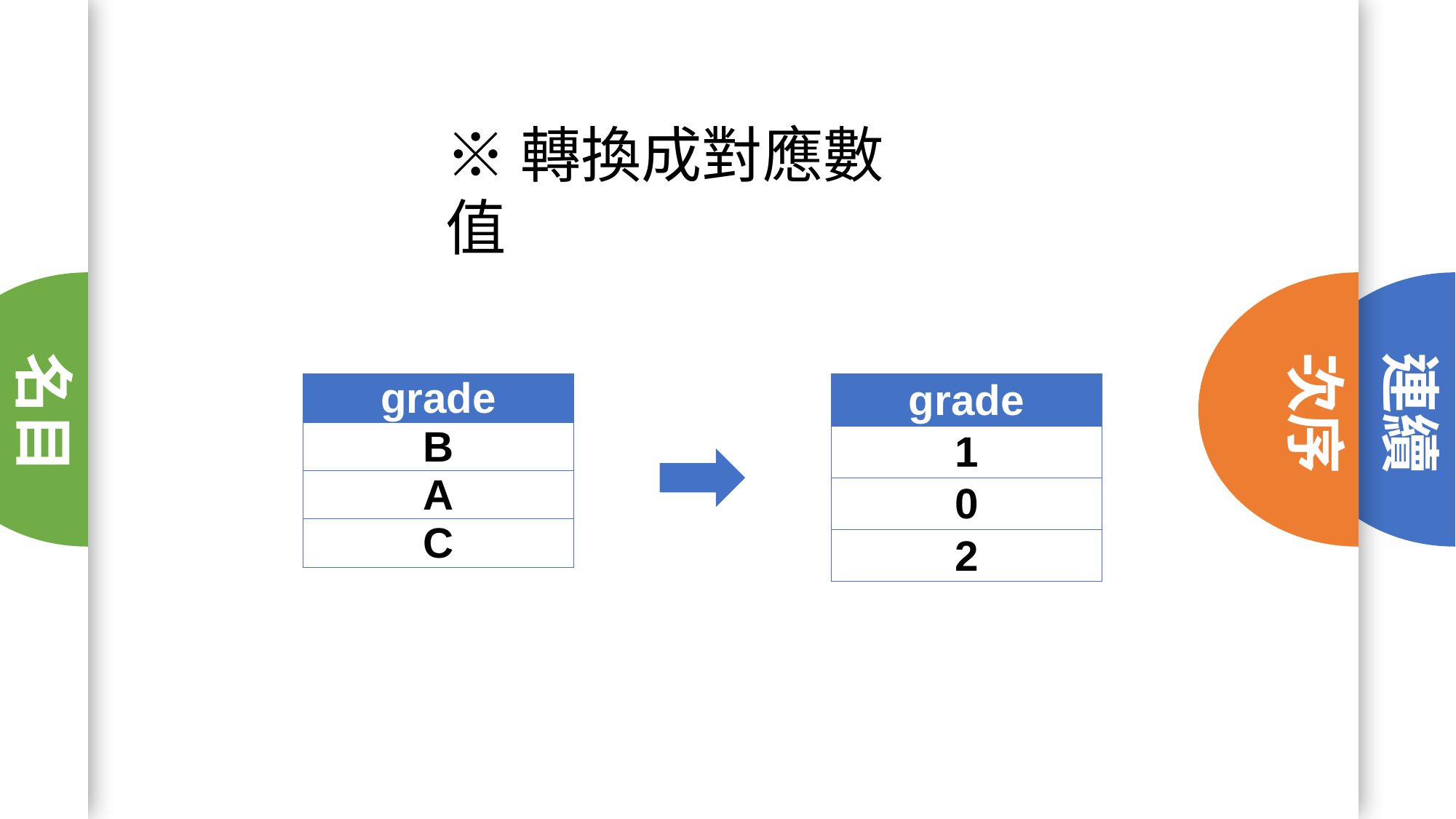

※轉換成對應數值

名目
次序

連續
| grade |
| --- |
| B |
| A |
| C |
| grade |
| --- |
| 1 |
| 0 |
| 2 |